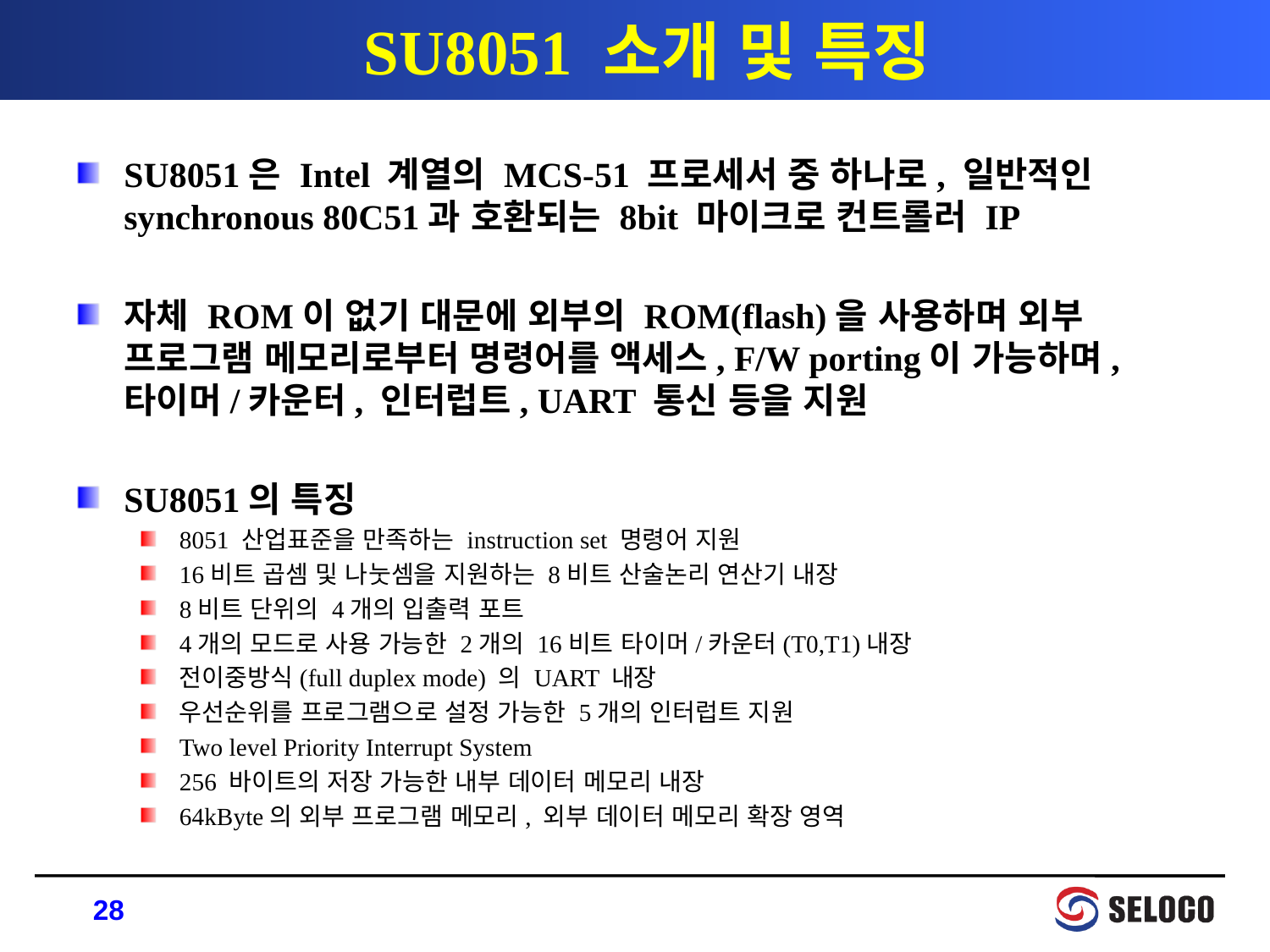

# SU8051 소개 및 특징
SU8051은 Intel 계열의 MCS-51 프로세서 중 하나로, 일반적인 synchronous 80C51과 호환되는 8bit 마이크로 컨트롤러 IP

자체 ROM이 없기 대문에 외부의 ROM(flash)을 사용하며 외부 프로그램 메모리로부터 명령어를 액세스, F/W porting이 가능하며, 타이머/카운터, 인터럽트, UART 통신 등을 지원

SU8051의 특징
8051 산업표준을 만족하는 instruction set 명령어 지원
16비트 곱셈 및 나눗셈을 지원하는 8비트 산술논리 연산기 내장
8비트 단위의 4개의 입출력 포트
4개의 모드로 사용 가능한 2개의 16비트 타이머/카운터(T0,T1)내장
전이중방식(full duplex mode) 의 UART 내장
우선순위를 프로그램으로 설정 가능한 5개의 인터럽트 지원
Two level Priority Interrupt System
256 바이트의 저장 가능한 내부 데이터 메모리 내장
64kByte의 외부 프로그램 메모리, 외부 데이터 메모리 확장 영역
28